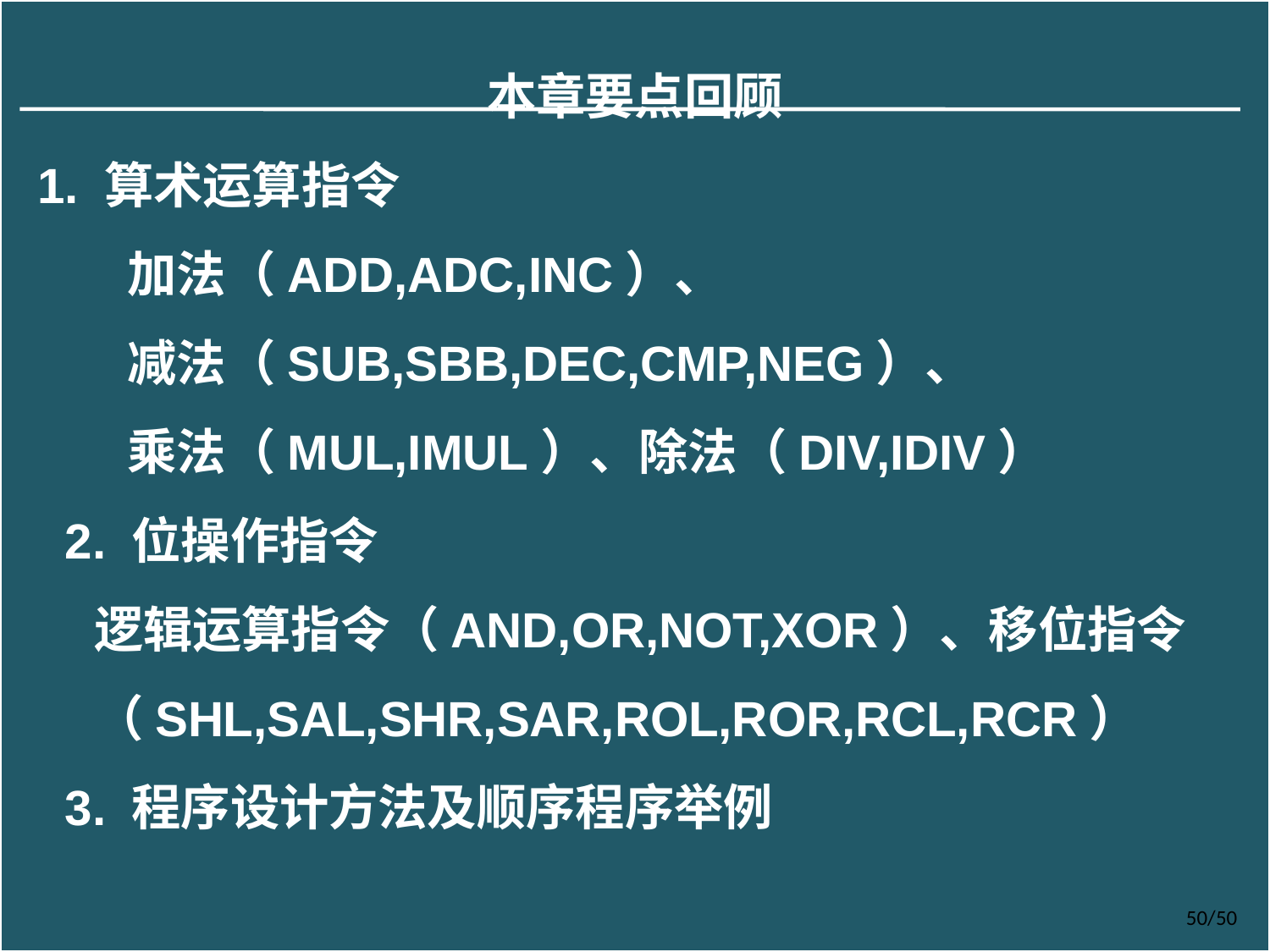

本章要点回顾
1. 算术运算指令
       加法（ADD,ADC,INC）、
       减法（SUB,SBB,DEC,CMP,NEG）、
       乘法（MUL,IMUL）、除法（DIV,IDIV）
  2. 位操作指令
    逻辑运算指令（AND,OR,NOT,XOR）、移位指令
    （SHL,SAL,SHR,SAR,ROL,ROR,RCL,RCR）
  3. 程序设计方法及顺序程序举例
50/50